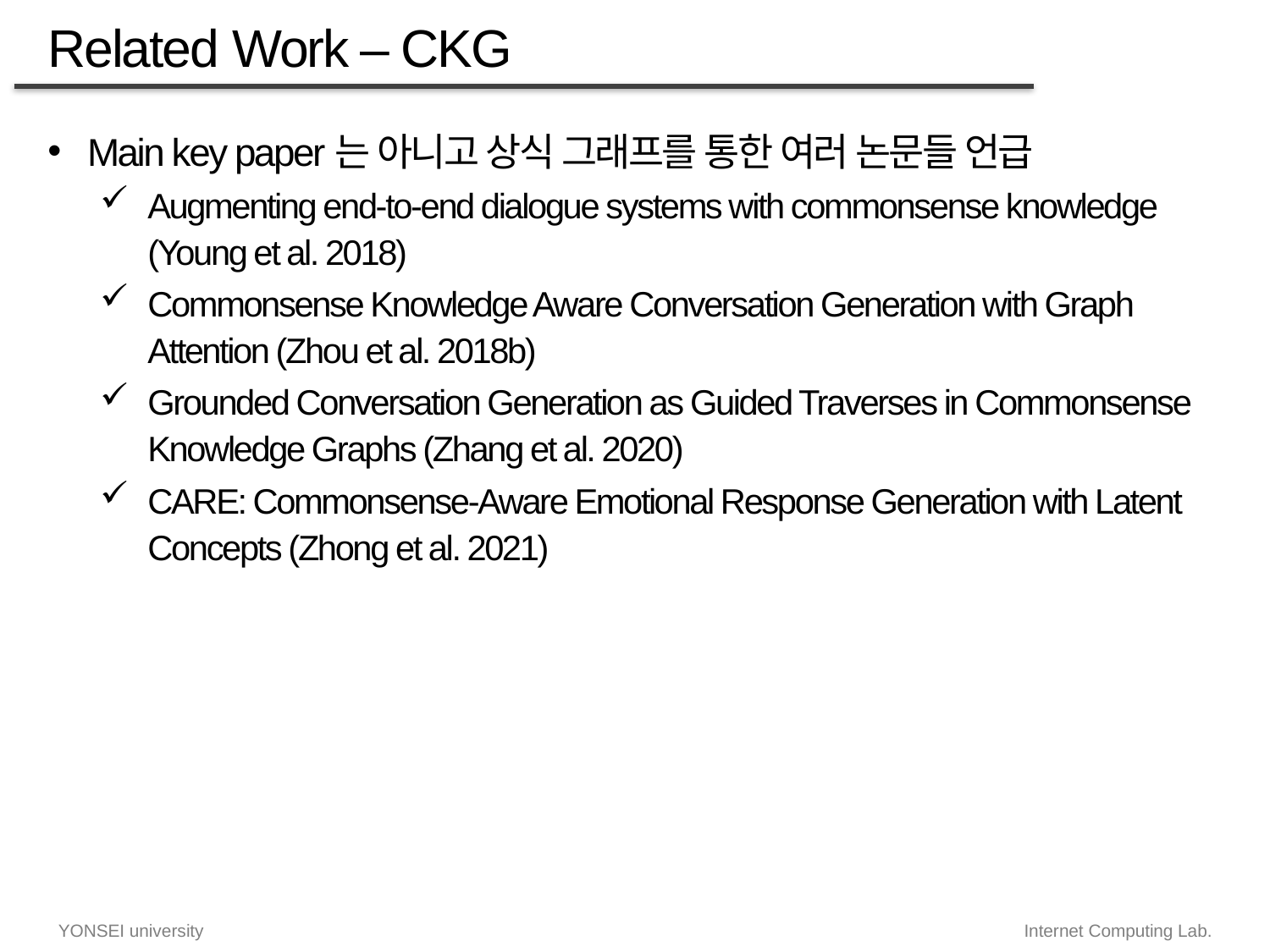

# Related Work – CKG
Main key paper는 아니고 상식 그래프를 통한 여러 논문들 언급
Augmenting end-to-end dialogue systems with commonsense knowledge
(Young et al. 2018)
Commonsense Knowledge Aware Conversation Generation with Graph Attention (Zhou et al. 2018b)
Grounded Conversation Generation as Guided Traverses in Commonsense Knowledge Graphs (Zhang et al. 2020)
CARE: Commonsense-Aware Emotional Response Generation with Latent Concepts (Zhong et al. 2021)